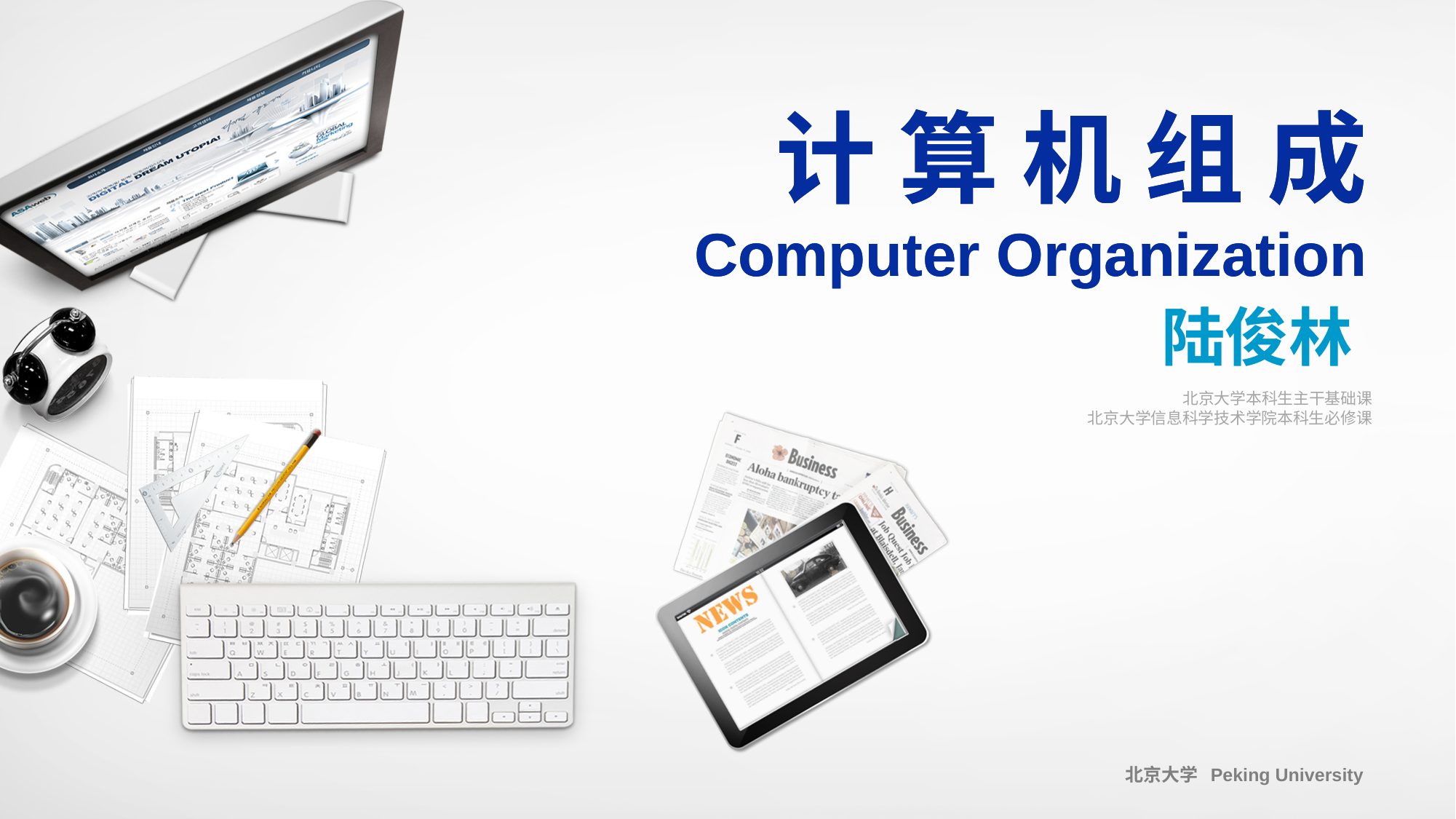

计 算 机 组 成
Computer Organization
计 算 机 组 成
Computer Organization
陆俊林
北京大学本科生主干基础课
北京大学信息科学技术学院本科生必修课
北京大学  Peking University